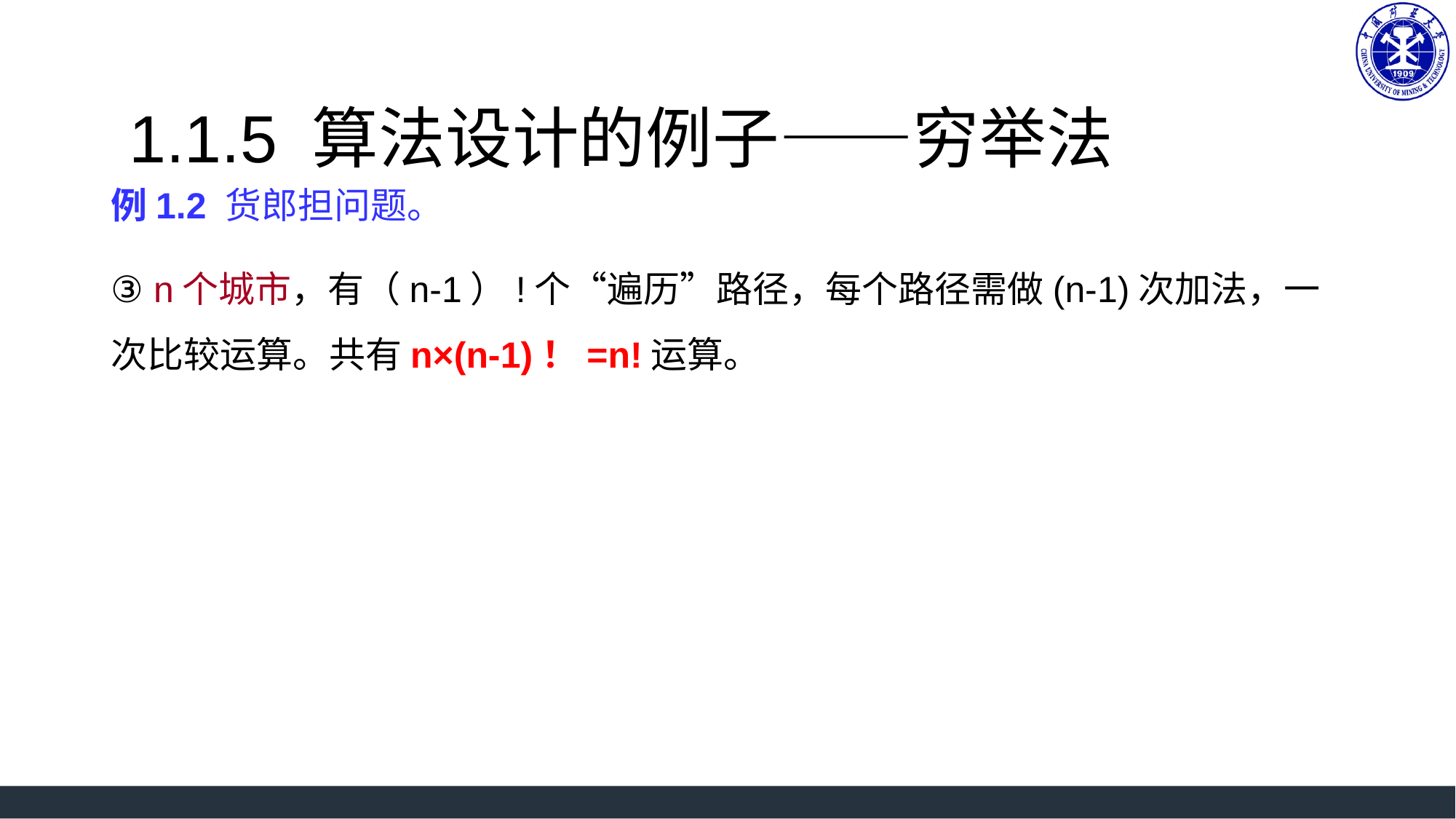

#
1.1.5 算法设计的例子——穷举法
例1.2 货郎担问题。
③ n个城市，有（n-1）!个“遍历”路径，每个路径需做(n-1)次加法，一次比较运算。共有n×(n-1)！=n!运算。